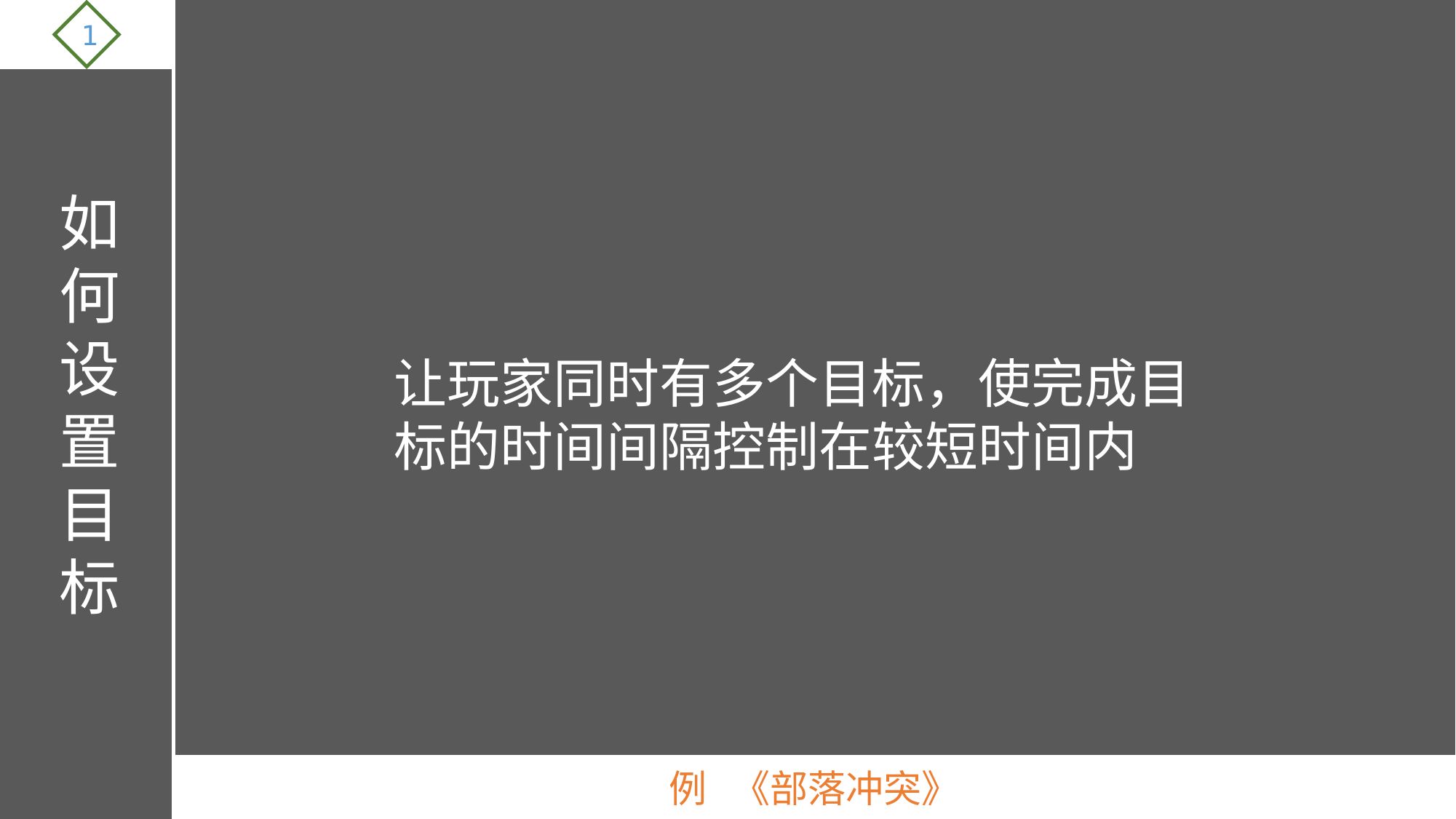

1
如何设置目标
让玩家同时有多个目标，使完成目标的时间间隔控制在较短时间内
例   《部落冲突》